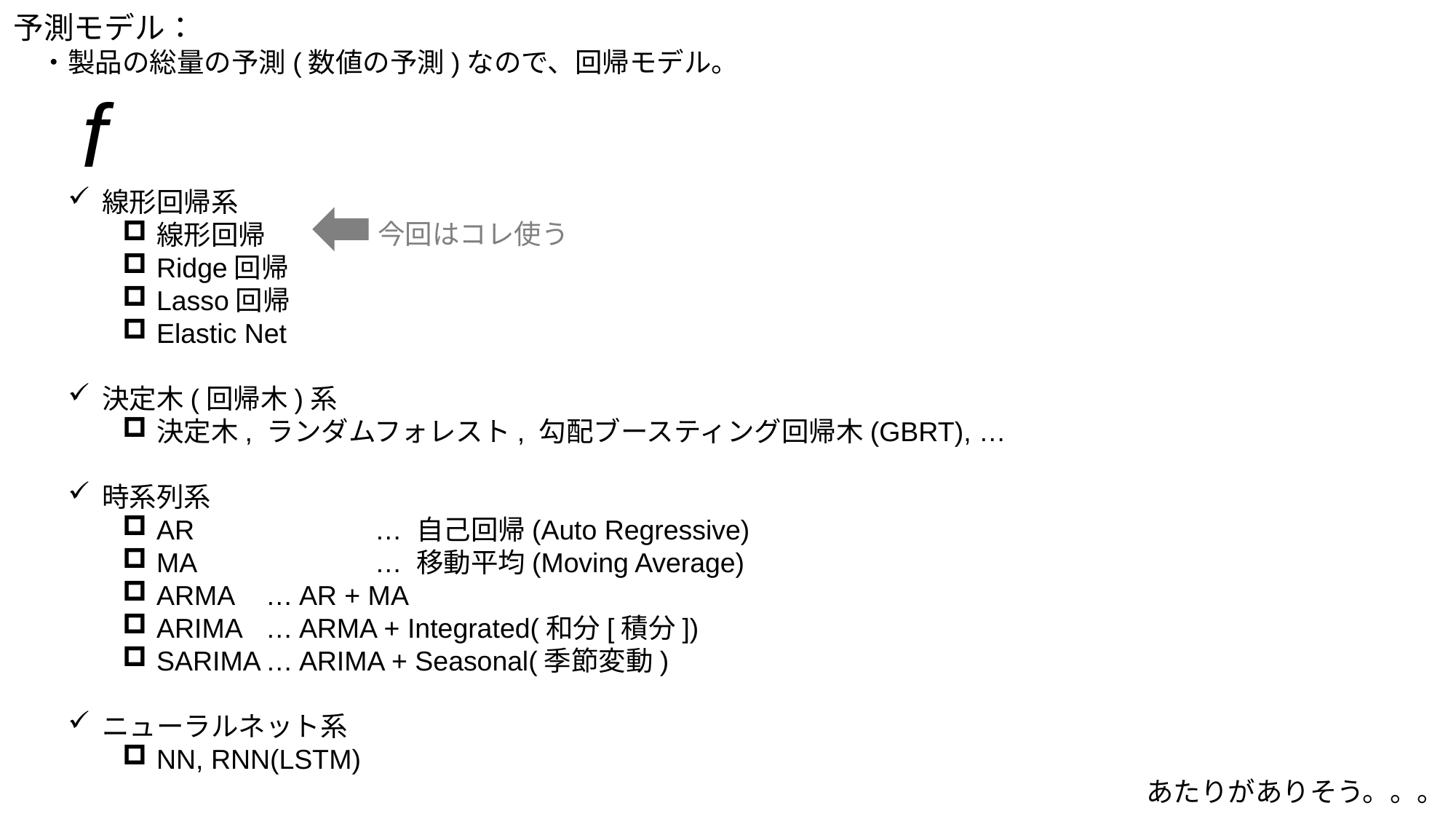

予測モデル：
　・製品の総量の予測(数値の予測)なので、回帰モデル。
　 f
線形回帰系
線形回帰
Ridge回帰
Lasso回帰
Elastic Net

決定木(回帰木)系
決定木, ランダムフォレスト, 勾配ブースティング回帰木(GBRT), …

時系列系
AR		… 自己回帰(Auto Regressive)
MA		… 移動平均(Moving Average)
ARMA	… AR + MA
ARIMA	… ARMA + Integrated(和分[積分])
SARIMA	… ARIMA + Seasonal(季節変動)

ニューラルネット系
NN, RNN(LSTM)
あたりがありそう。。。

今回はコレ使う